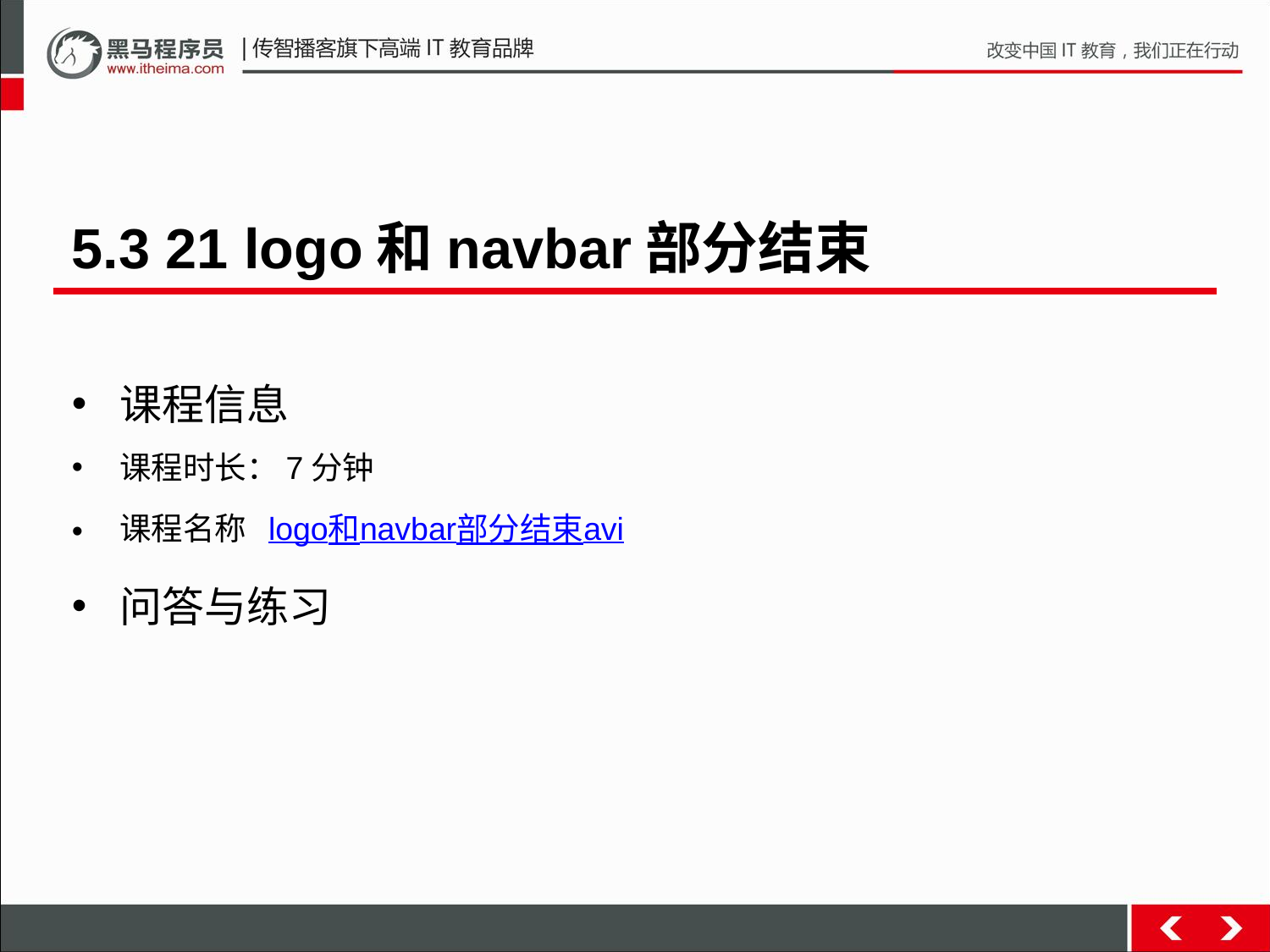

5.3 21 logo和navbar部分结束
课程信息
课程时长：7分钟
课程名称  logo和navbar部分结束avi
问答与练习